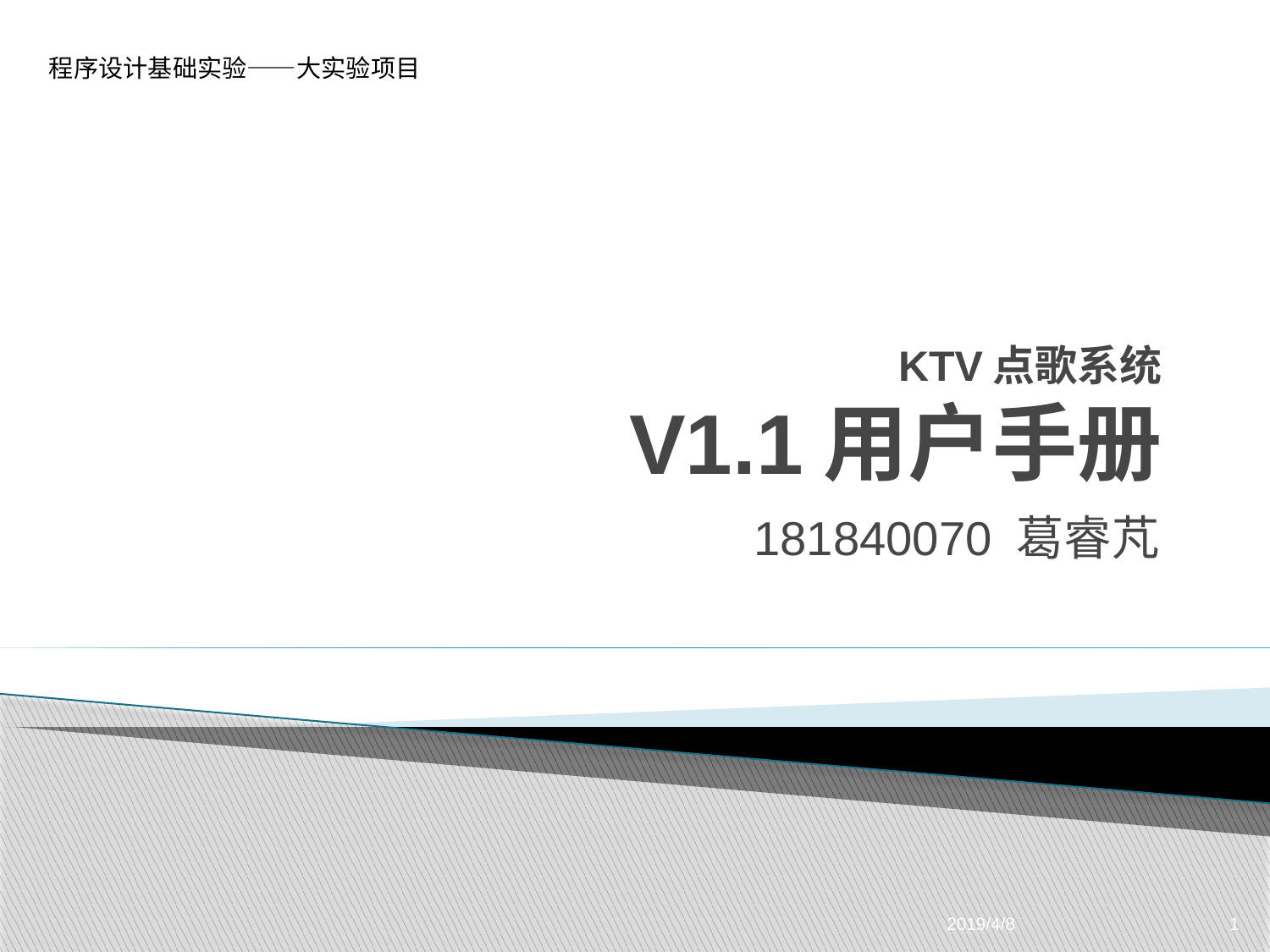

# KTV点歌系统 V1.1用户手册
181840070 葛睿芃
2019/4/8
1